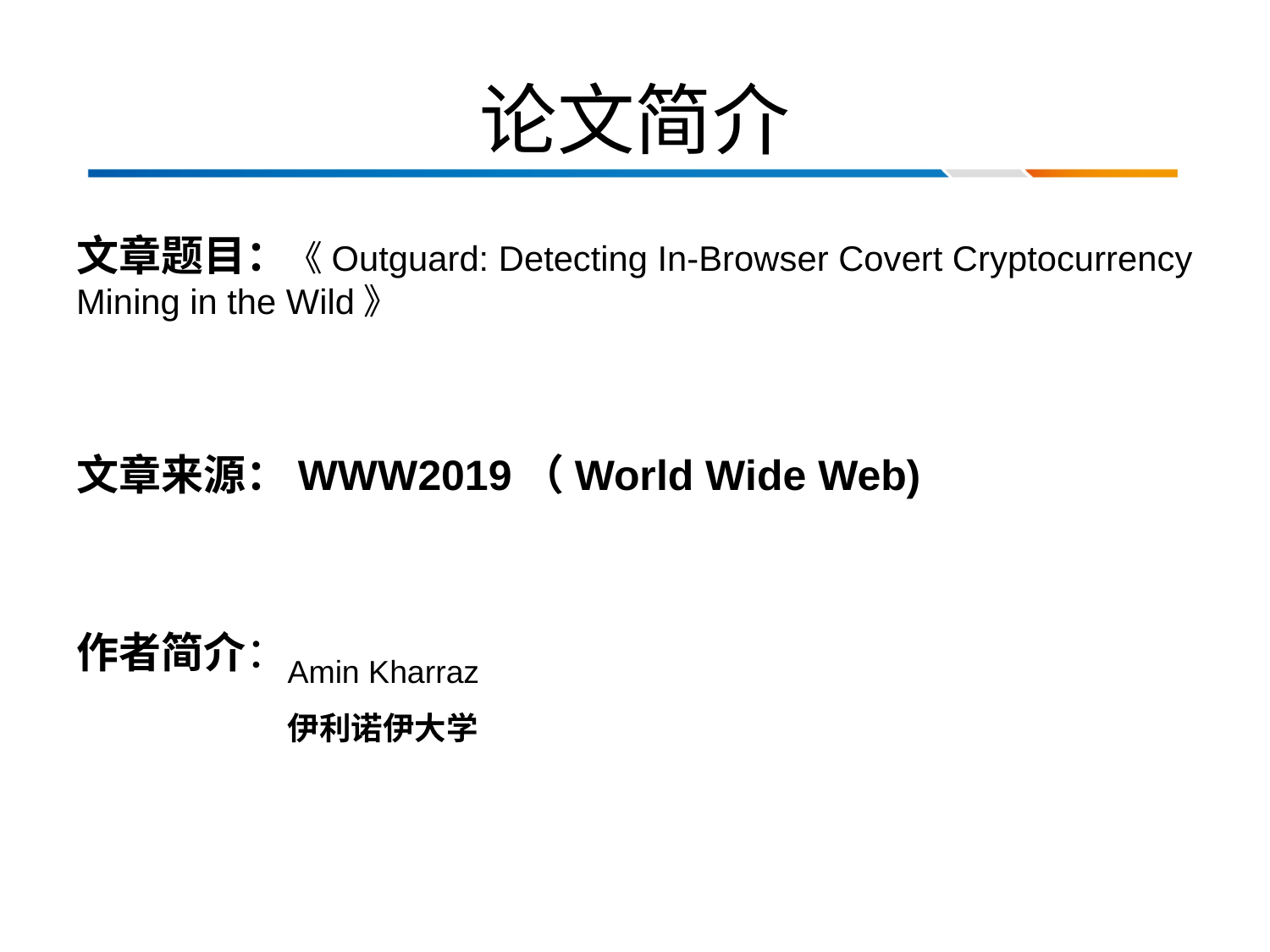

# 论文简介
文章题目：《Outguard: Detecting In-Browser Covert Cryptocurrency Mining in the Wild》

文章来源：WWW2019（World Wide Web)

作者简介：

Amin Kharraz
伊利诺伊大学